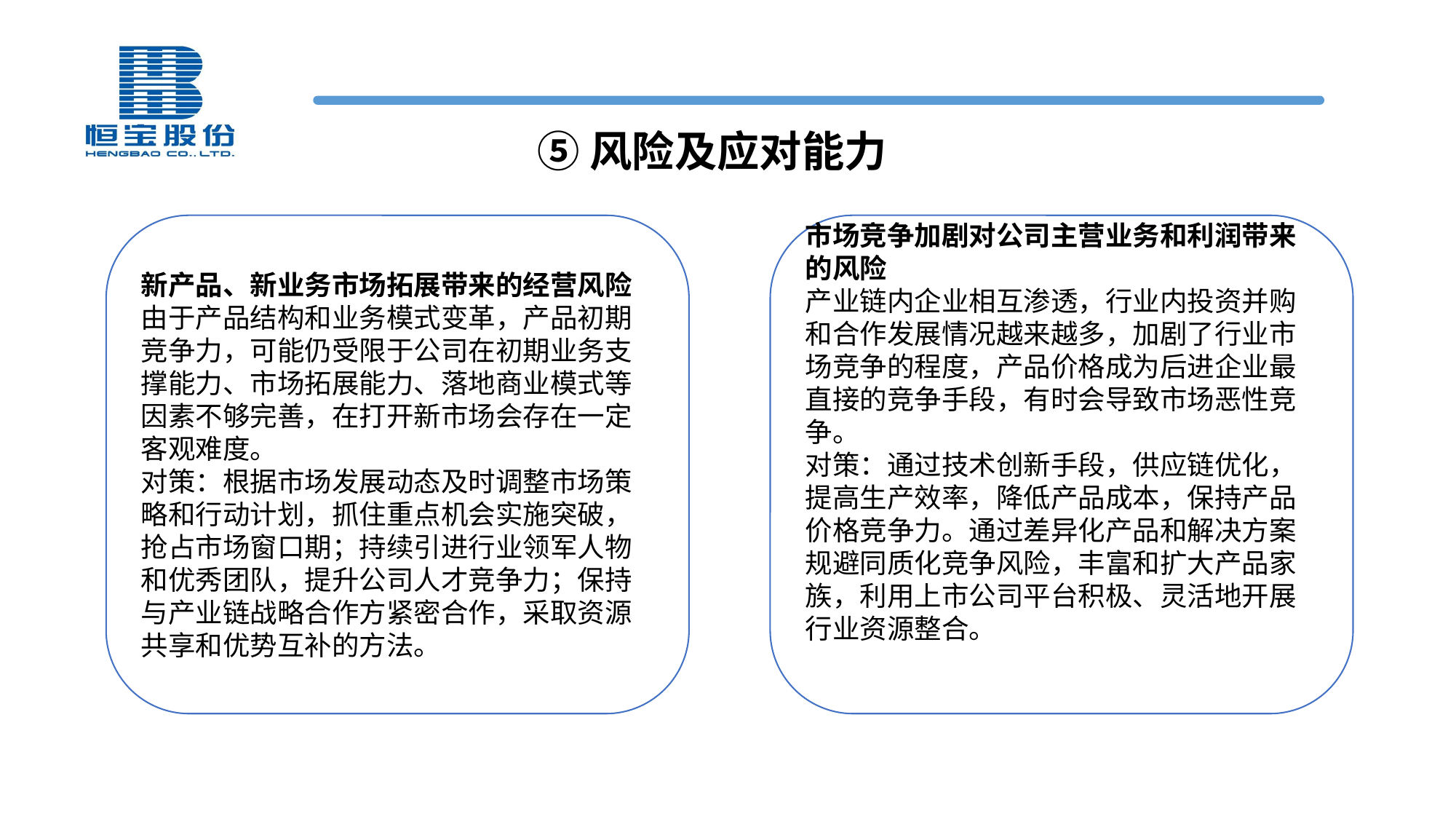

⑤风险及应对能力
新产品、新业务市场拓展带来的经营风险
由于产品结构和业务模式变革，产品初期竞争力，可能仍受限于公司在初期业务支撑能力、市场拓展能力、落地商业模式等因素不够完善，在打开新市场会存在一定客观难度。
对策：根据市场发展动态及时调整市场策略和行动计划，抓住重点机会实施突破，抢占市场窗口期；持续引进行业领军人物和优秀团队，提升公司人才竞争力；保持与产业链战略合作方紧密合作，采取资源共享和优势互补的方法。
市场竞争加剧对公司主营业务和利润带来的风险
产业链内企业相互渗透，行业内投资并购和合作发展情况越来越多，加剧了行业市场竞争的程度，产品价格成为后进企业最直接的竞争手段，有时会导致市场恶性竞争。
对策：通过技术创新手段，供应链优化，提高生产效率，降低产品成本，保持产品价格竞争力。通过差异化产品和解决方案规避同质化竞争风险，丰富和扩大产品家族，利用上市公司平台积极、灵活地开展行业资源整合。